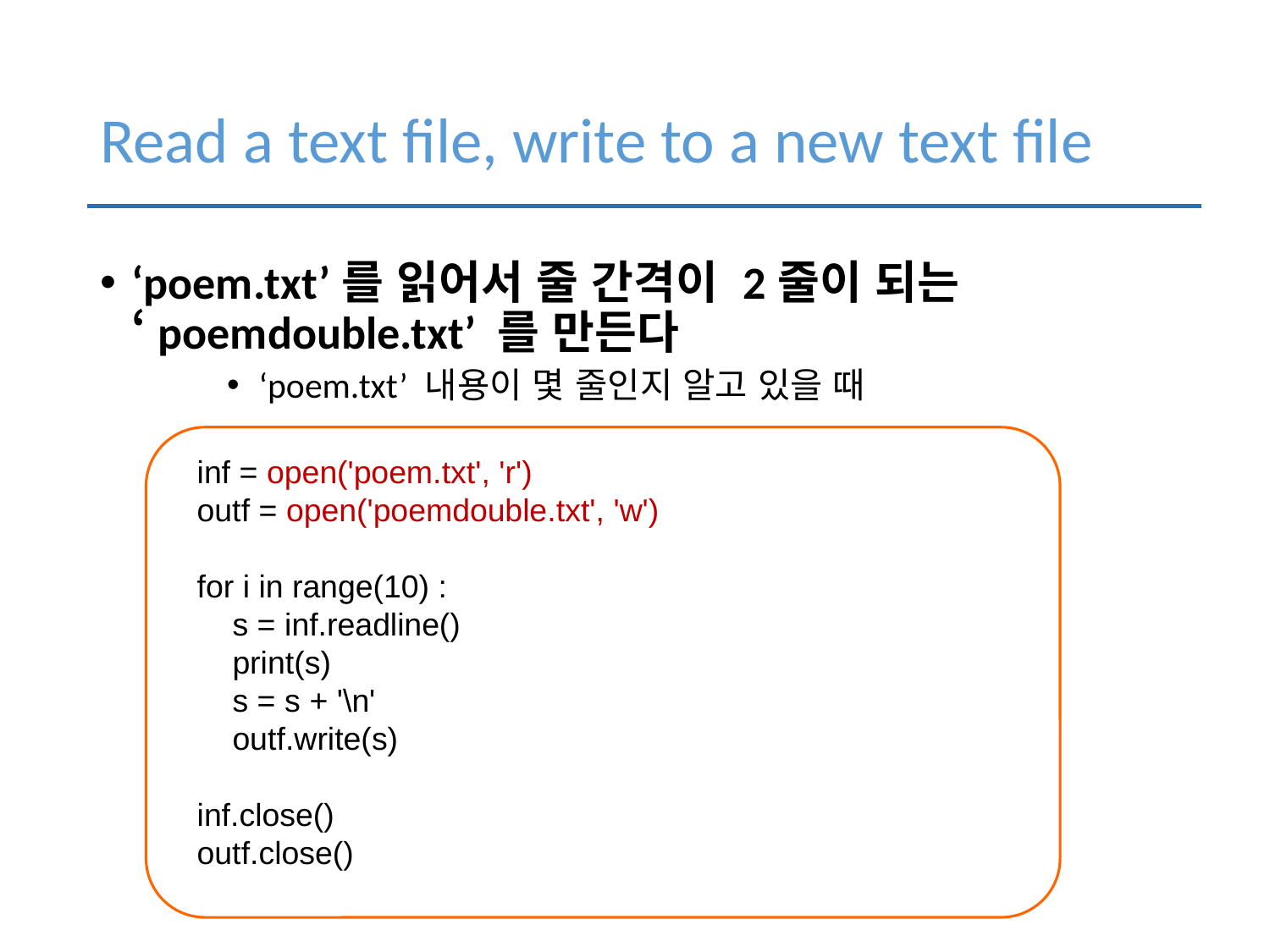

# Read a text file, write to a new text file
‘poem.txt’를 읽어서 줄 간격이 2줄이 되는 ‘poemdouble.txt’ 를 만든다
‘poem.txt’ 내용이 몇 줄인지 알고 있을 때

inf = open('poem.txt', 'r')
outf = open('poemdouble.txt', 'w')

for i in range(10) :
    s = inf.readline()
    print(s)
    s = s + '\n'
    outf.write(s)

inf.close()
outf.close()